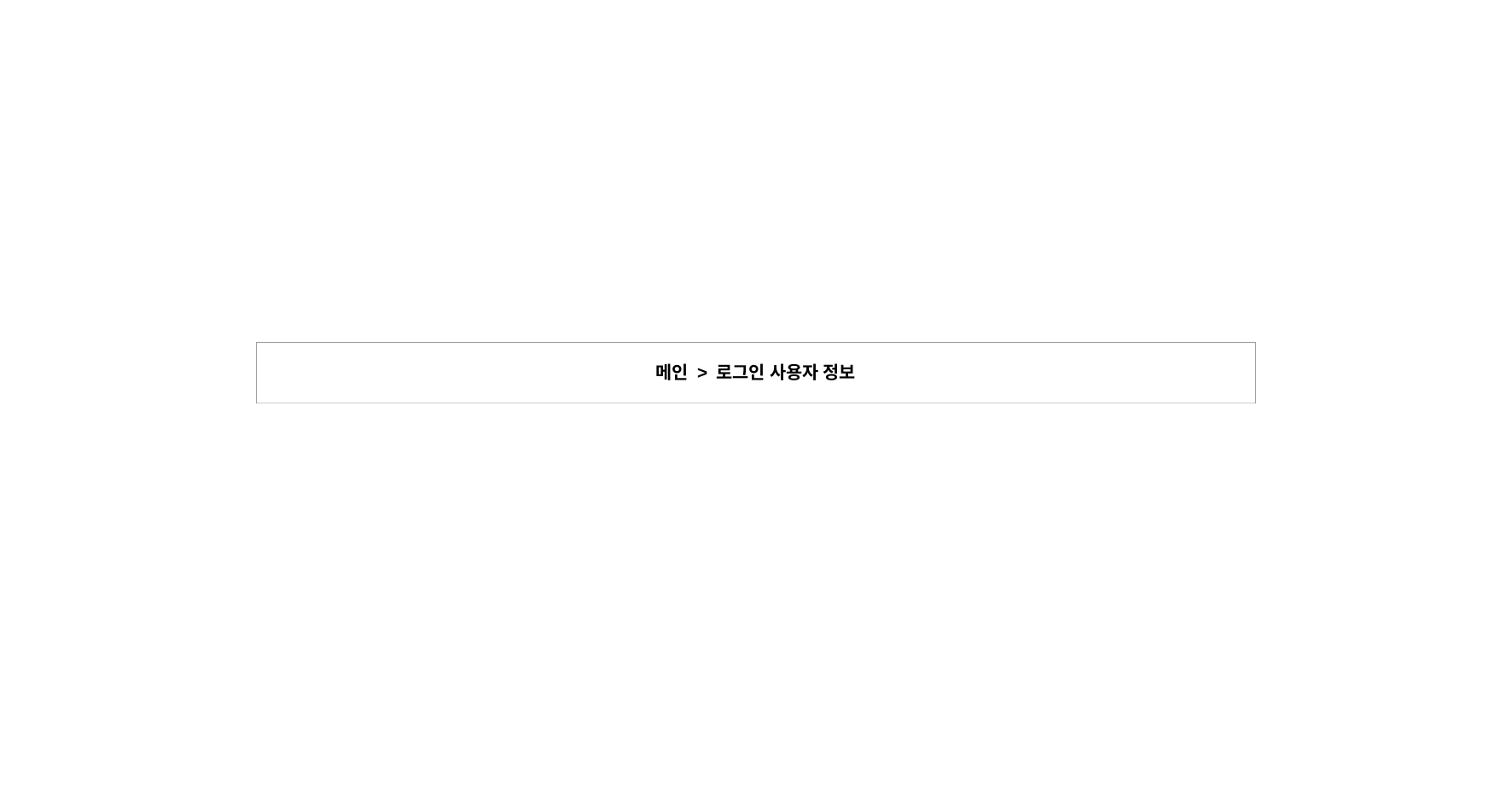

| 메인 > 로그인 사용자 정보 |
| --- |